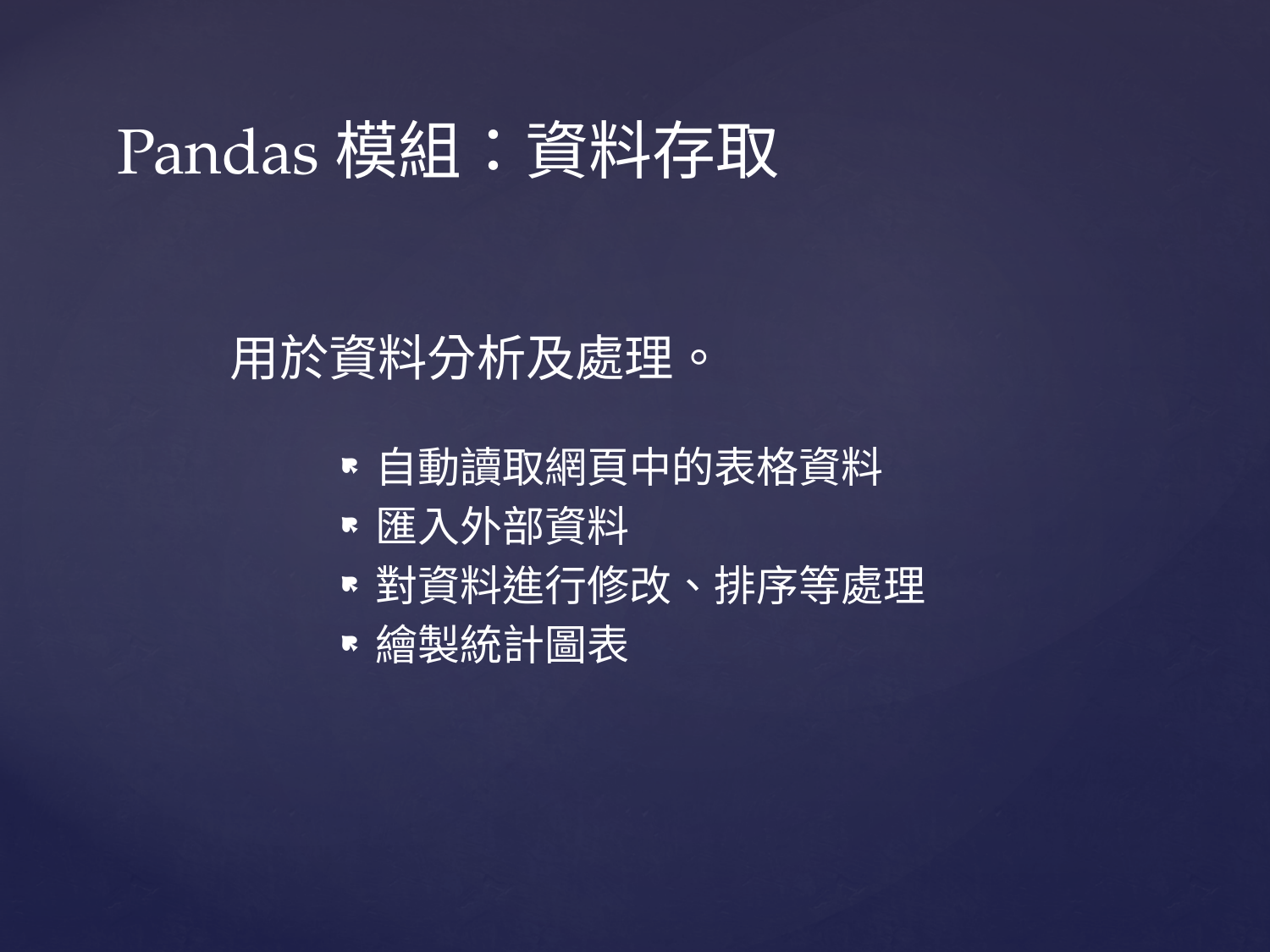

# Pandas模組：資料存取
用於資料分析及處理。
自動讀取網頁中的表格資料
匯入外部資料
對資料進行修改、排序等處理
繪製統計圖表